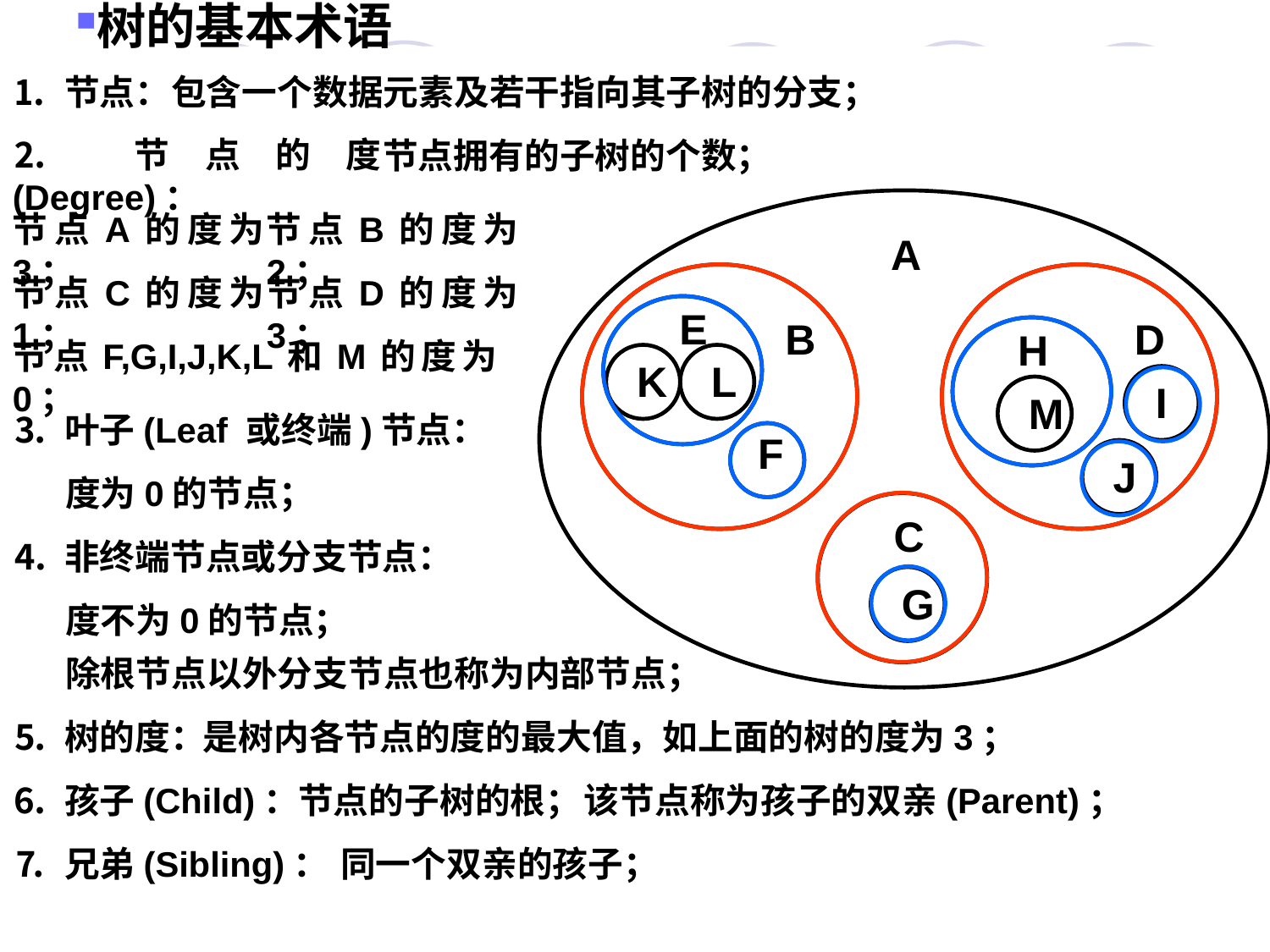

树的基本术语

11
⒈ 节点：
包含一个数据元素及若干指向其子树的分支；

⒉ 节点的度(Degree)：
节点拥有的子树的个数；

A

E
B
D

H

K
L

I

M
F

J

C

G
节点A的度为3；
节点B的度为2；
节点C的度为1；
节点D的度为3；

节点F,G,I,J,K,L和M的度为0；

⒊ 叶子(Leaf 或终端)节点：

度为0的节点；

⒋ 非终端节点或分支节点：

度不为0的节点；
除根节点以外分支节点也称为内部节点；
⒌ 树的度：
是树内各节点的度的最大值，如上面的树的度为3；
⒍ 孩子(Child)：
节点的子树的根；
该节点称为孩子的双亲(Parent)；
⒎ 兄弟(Sibling)：
同一个双亲的孩子；